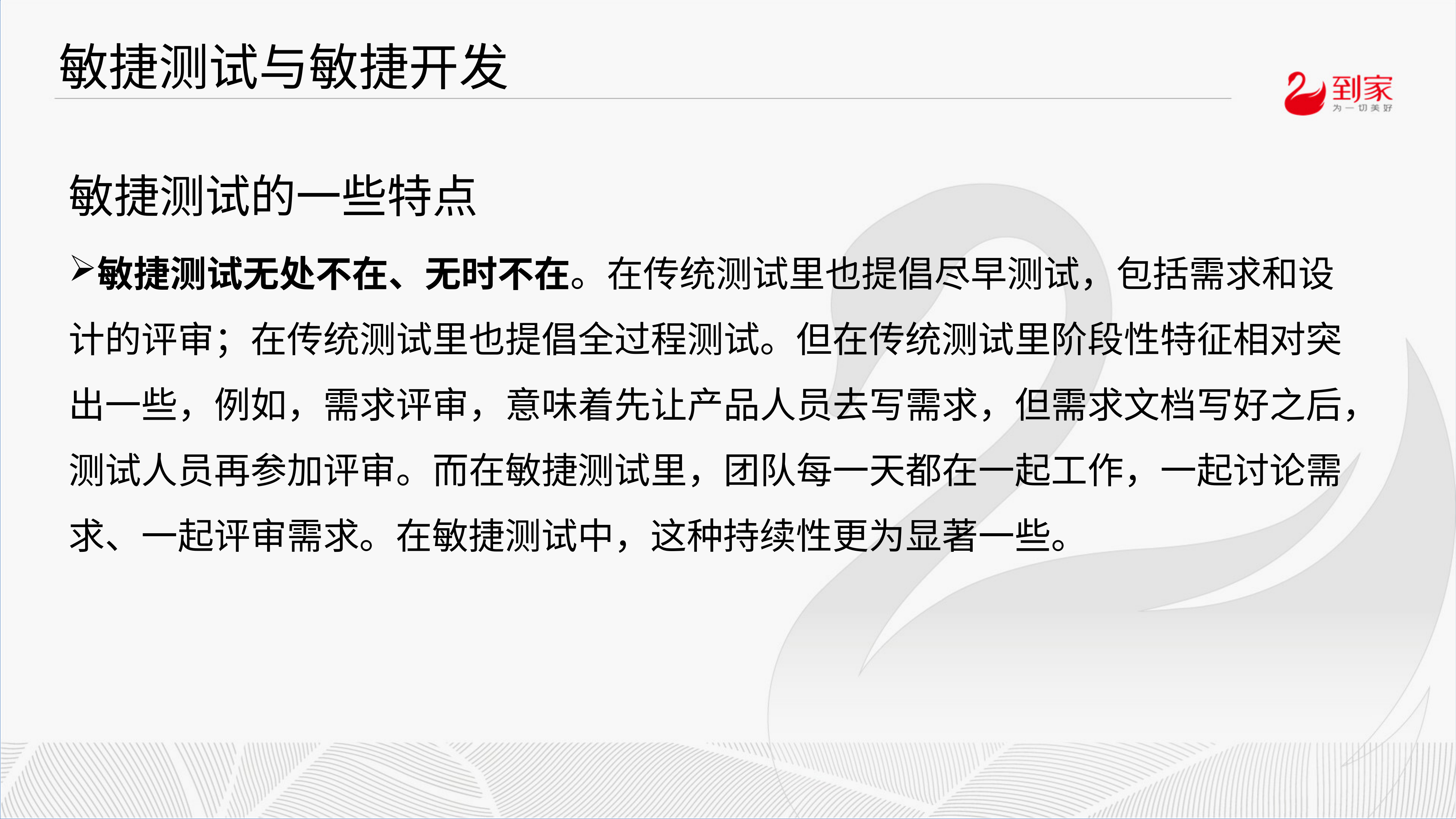

# 敏捷测试与敏捷开发
敏捷测试的一些特点
敏捷测试无处不在、无时不在。在传统测试里也提倡尽早测试，包括需求和设计的评审；在传统测试里也提倡全过程测试。但在传统测试里阶段性特征相对突出一些，例如，需求评审，意味着先让产品人员去写需求，但需求文档写好之后，测试人员再参加评审。而在敏捷测试里，团队每一天都在一起工作，一起讨论需求、一起评审需求。在敏捷测试中，这种持续性更为显著一些。